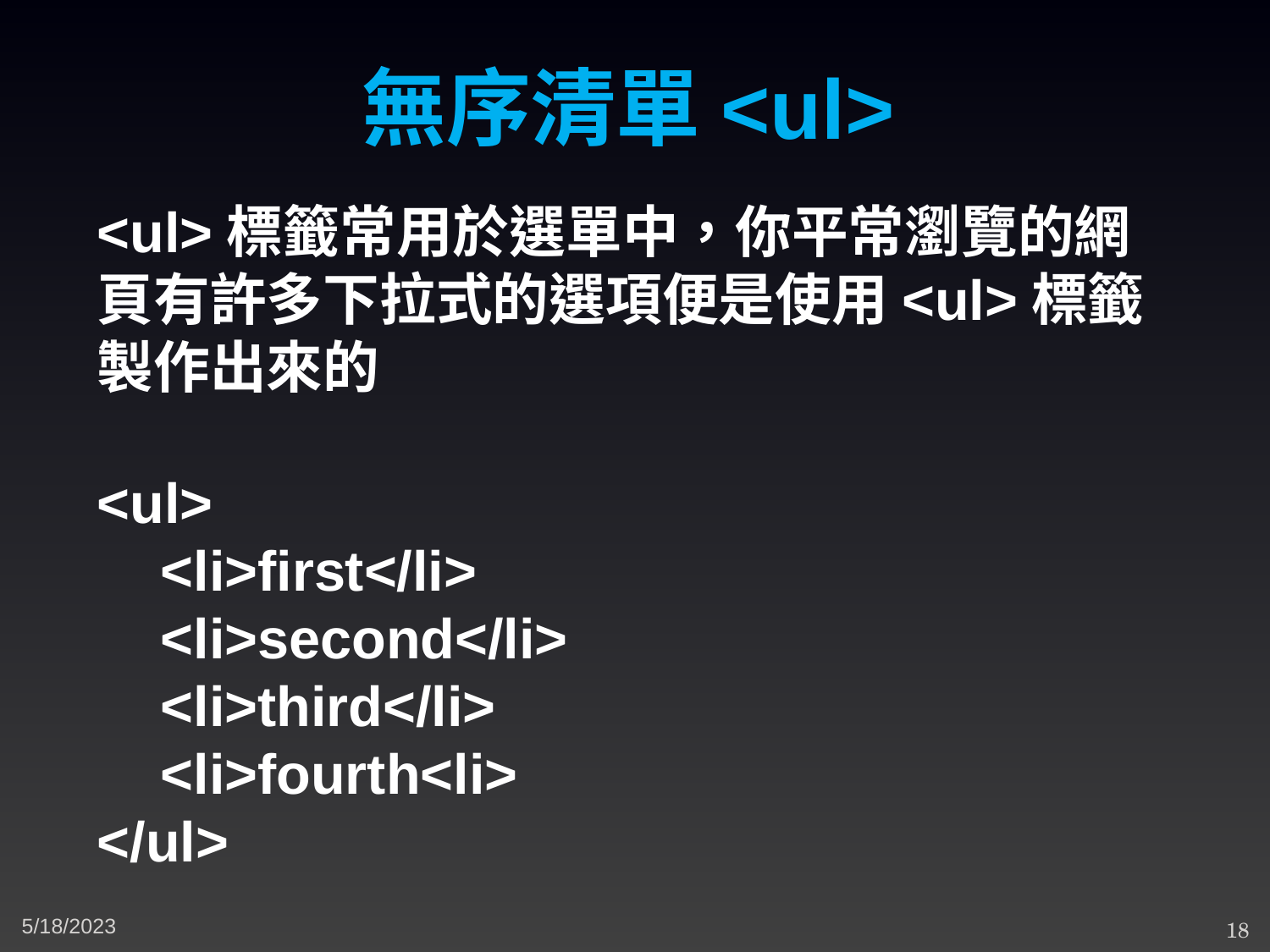

無序清單<ul>
<ul>標籤常用於選單中，你平常瀏覽的網頁有許多下拉式的選項便是使用<ul>標籤製作出來的

<ul>
<li>first</li>
<li>second</li>
<li>third</li>
<li>fourth<li>
</ul>

5/18/2023
18